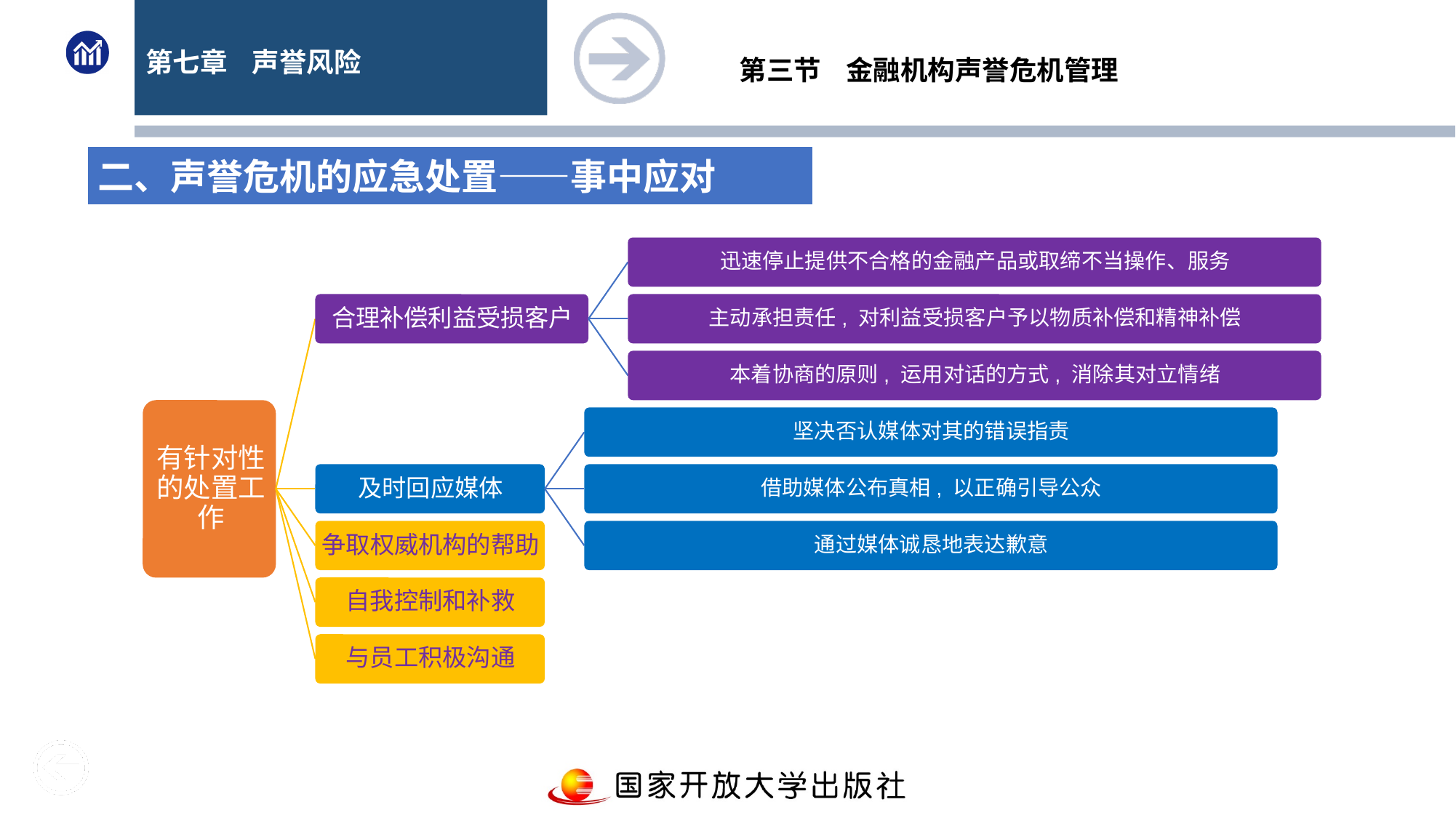

第三节    金融机构声誉危机管理
第七章    声誉风险
二、声誉危机的应急处置——事中应对
有针对性的处置工作

合理补偿利益受损客户

迅速停止提供不合格的金融产品或取缔不当操作、服务

主动承担责任, 对利益受损客户予以物质补偿和精神补偿

本着协商的原则, 运用对话的方式, 消除其对立情绪

及时回应媒体

坚决否认媒体对其的错误指责

借助媒体公布真相, 以正确引导公众

通过媒体诚恳地表达歉意

争取权威机构的帮助

自我控制和补救

与员工积极沟通